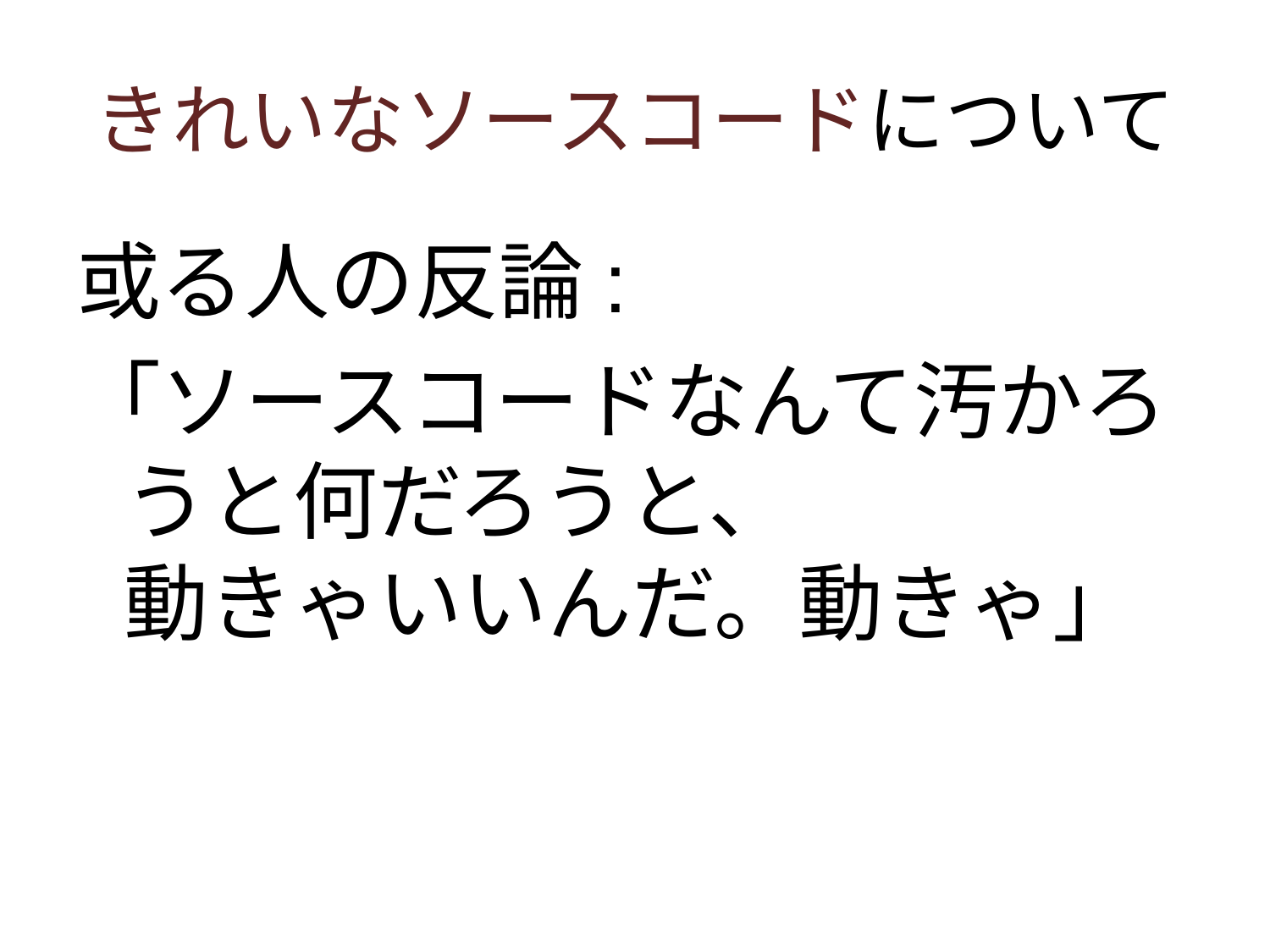

# きれいなソースコードについて
或る人の反論:
「ソースコードなんて汚かろうと何だろうと、
動きゃいいんだ。動きゃ」